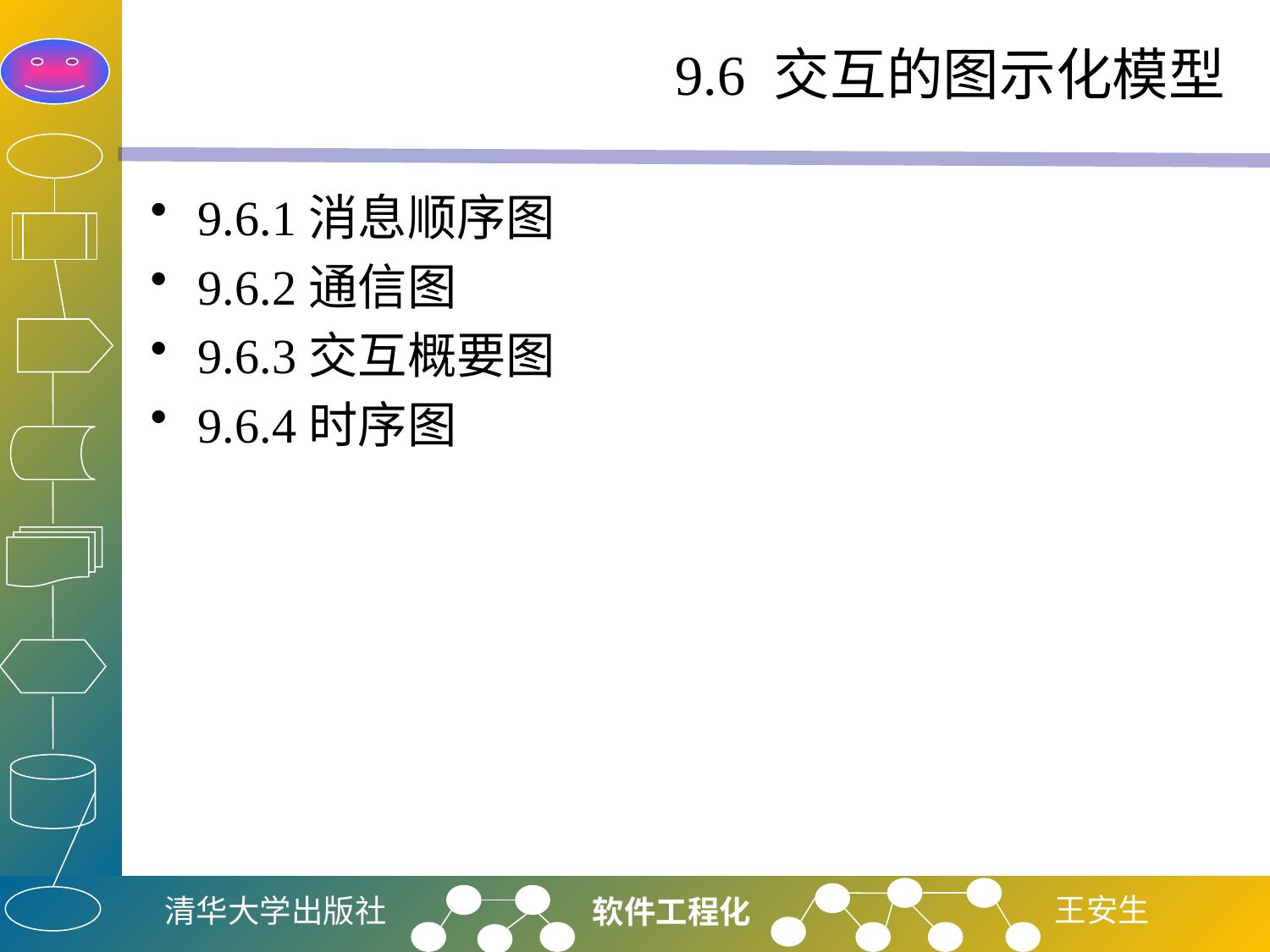

# 9.6 交互的图示化模型
9.6.1消息顺序图
9.6.2通信图
9.6.3交互概要图
9.6.4时序图